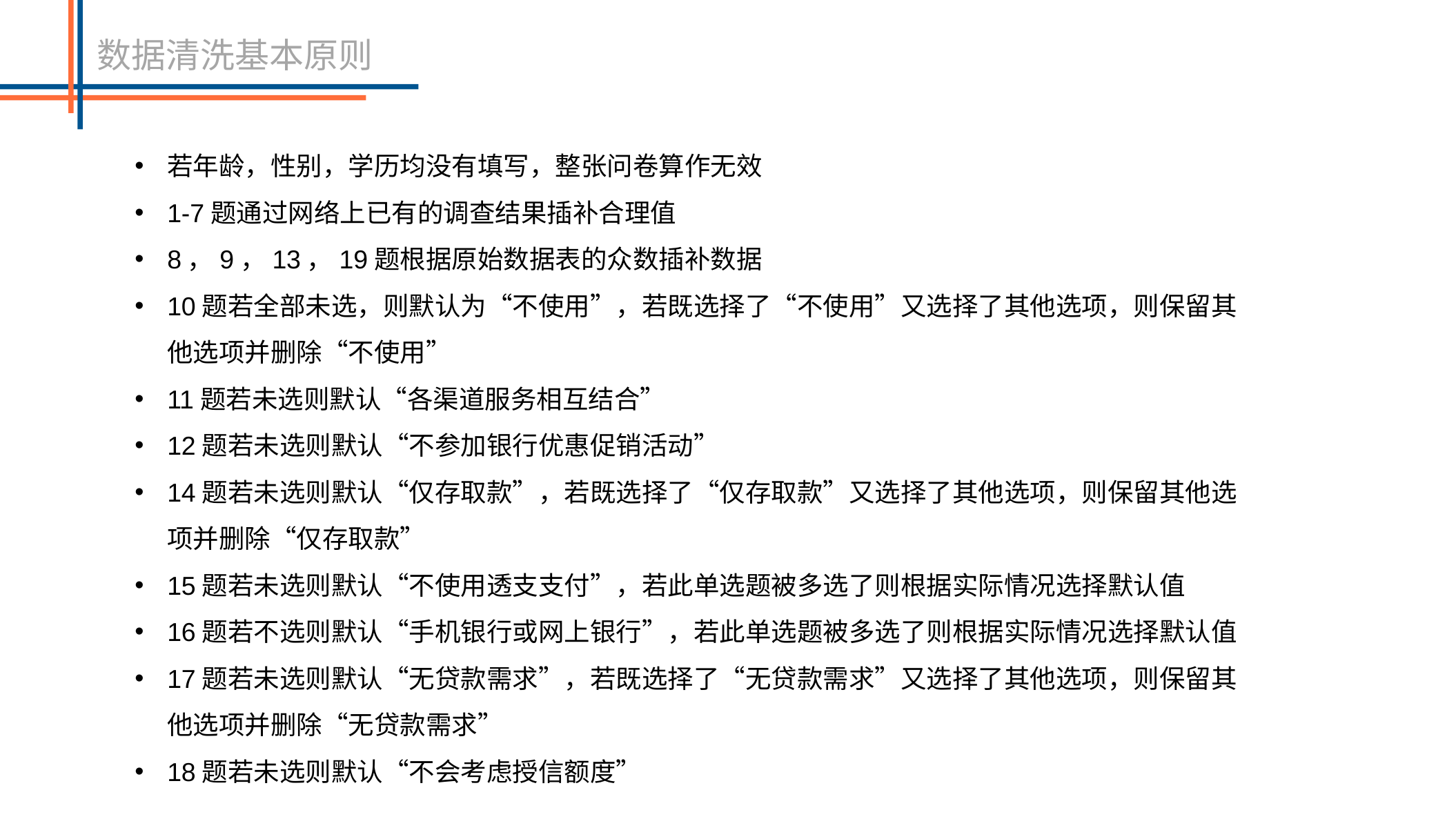

数据清洗基本原则

若年龄，性别，学历均没有填写，整张问卷算作无效
1-7题通过网络上已有的调查结果插补合理值
8，9，13，19题根据原始数据表的众数插补数据
10题若全部未选，则默认为“不使用”，若既选择了“不使用”又选择了其他选项，则保留其他选项并删除“不使用”
11题若未选则默认“各渠道服务相互结合”
12题若未选则默认“不参加银行优惠促销活动”
14题若未选则默认“仅存取款”，若既选择了“仅存取款”又选择了其他选项，则保留其他选项并删除“仅存取款”
15题若未选则默认“不使用透支支付”，若此单选题被多选了则根据实际情况选择默认值
16题若不选则默认“手机银行或网上银行”，若此单选题被多选了则根据实际情况选择默认值
17题若未选则默认“无贷款需求”，若既选择了“无贷款需求”又选择了其他选项，则保留其他选项并删除“无贷款需求”
18题若未选则默认“不会考虑授信额度”